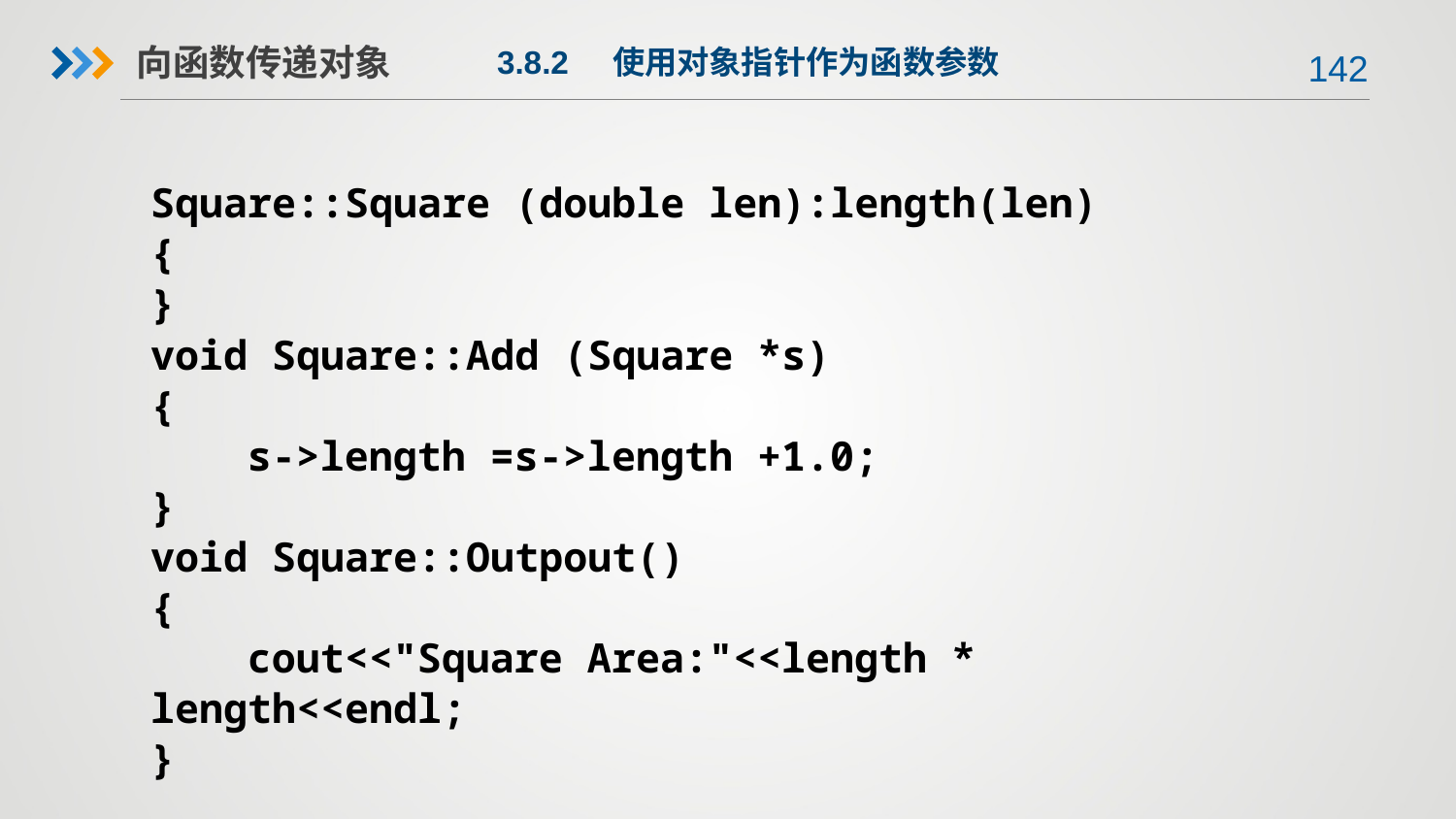

向函数传递对象
3.8.2    使用对象指针作为函数参数
Square::Square (double len):length(len)
{
}
void Square::Add (Square *s)
{
    s->length =s->length +1.0;
}
void Square::Outpout()
{
    cout<<"Square Area:"<<length * length<<endl;
}